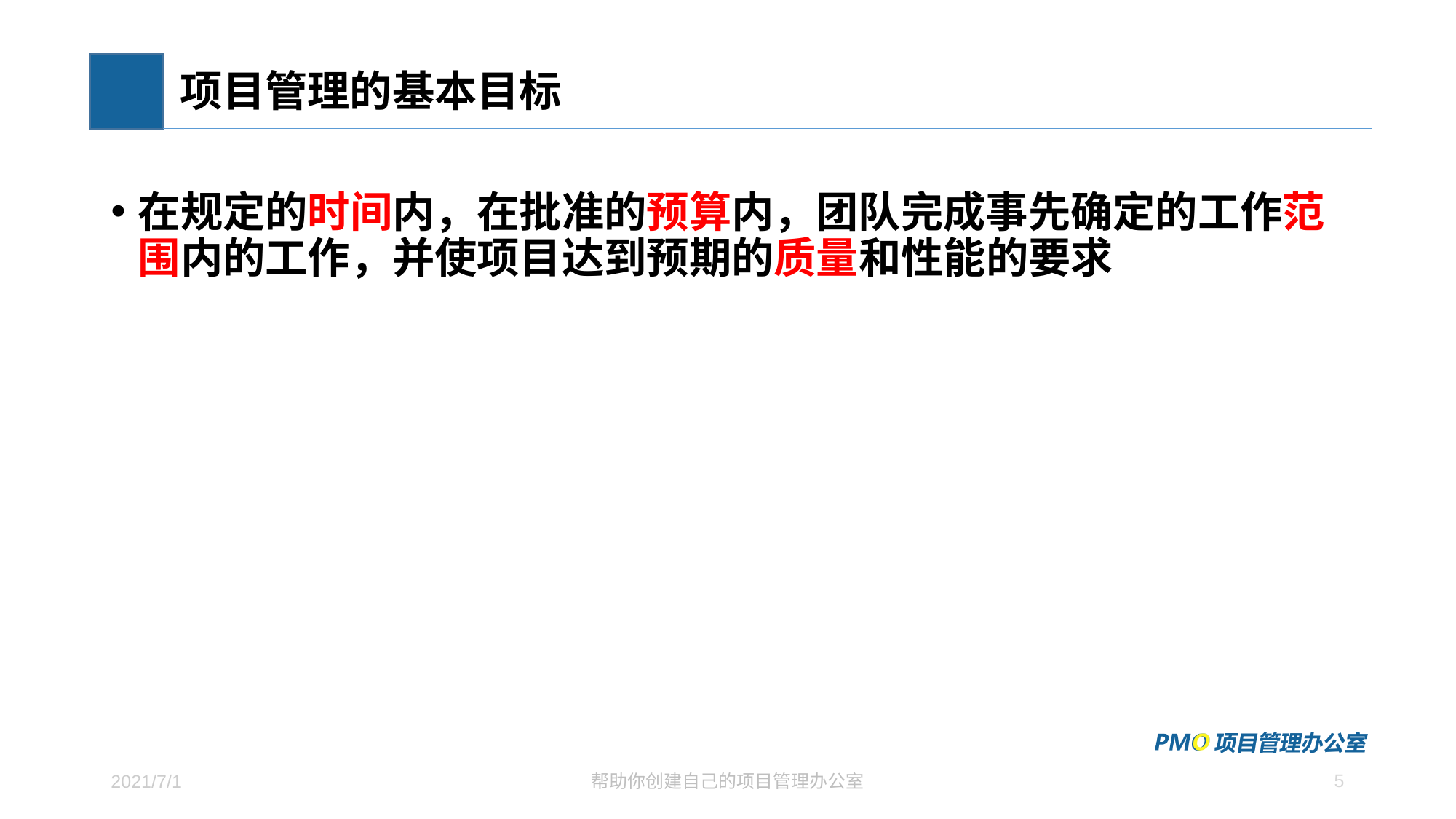

# 项目管理的基本目标
在规定的时间内，在批准的预算内，团队完成事先确定的工作范围内的工作，并使项目达到预期的质量和性能的要求
5
2021/7/1
帮助你创建自己的项目管理办公室